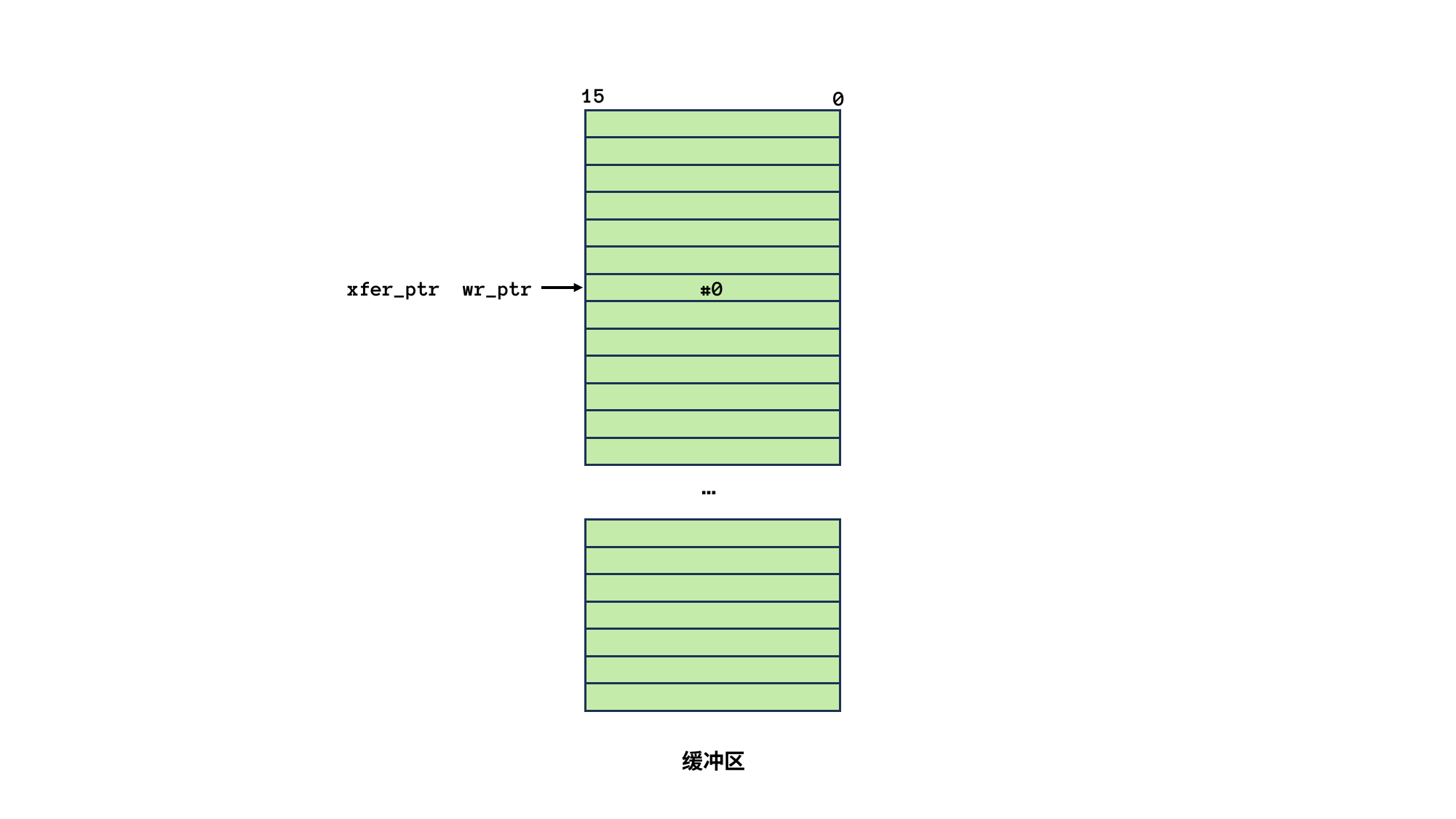

15
0

xfer_ptr
wr_ptr
#0

…

缓冲区